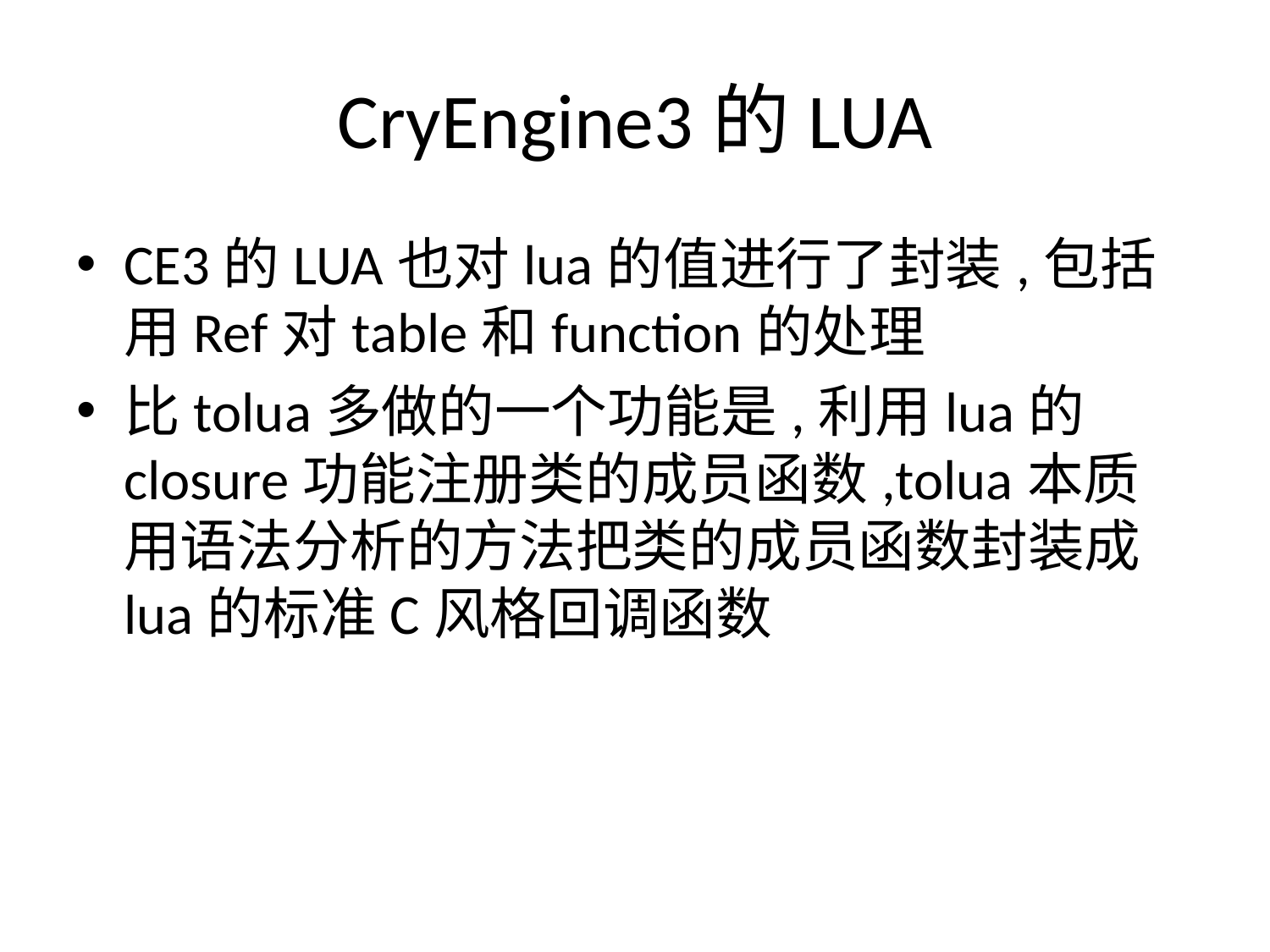

# CryEngine3的LUA
CE3的LUA也对lua的值进行了封装,包括用Ref对table和function的处理
比tolua多做的一个功能是,利用lua的closure功能注册类的成员函数,tolua本质用语法分析的方法把类的成员函数封装成lua的标准C风格回调函数